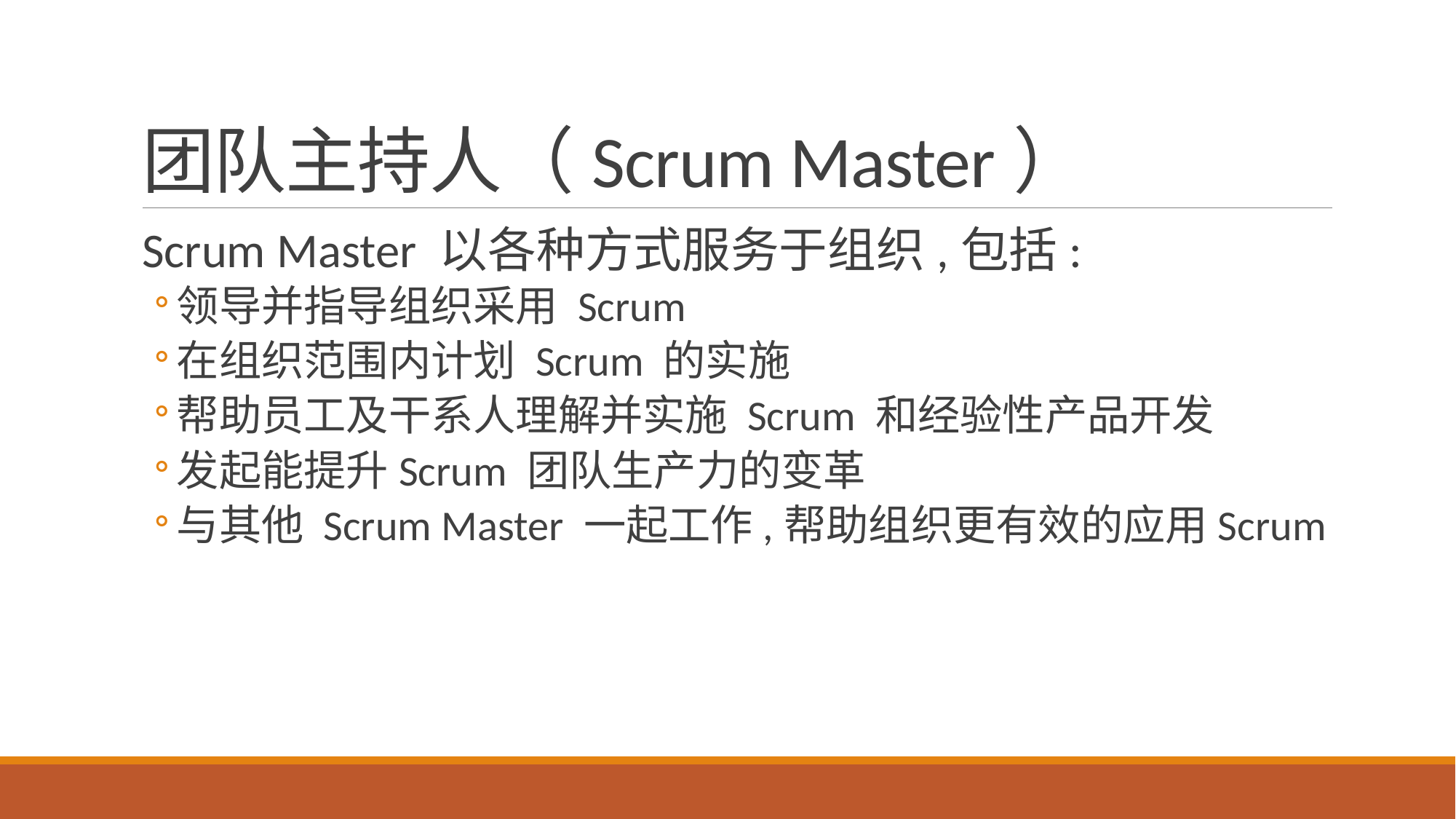

# 团队主持人（Scrum Master）
Scrum Master 以各种方式服务于组织,包括:
领导并指导组织采用 Scrum
在组织范围内计划 Scrum 的实施
帮助员工及干系人理解并实施 Scrum 和经验性产品开发
发起能提升Scrum 团队生产力的变革
与其他 Scrum Master 一起工作,帮助组织更有效的应用Scrum